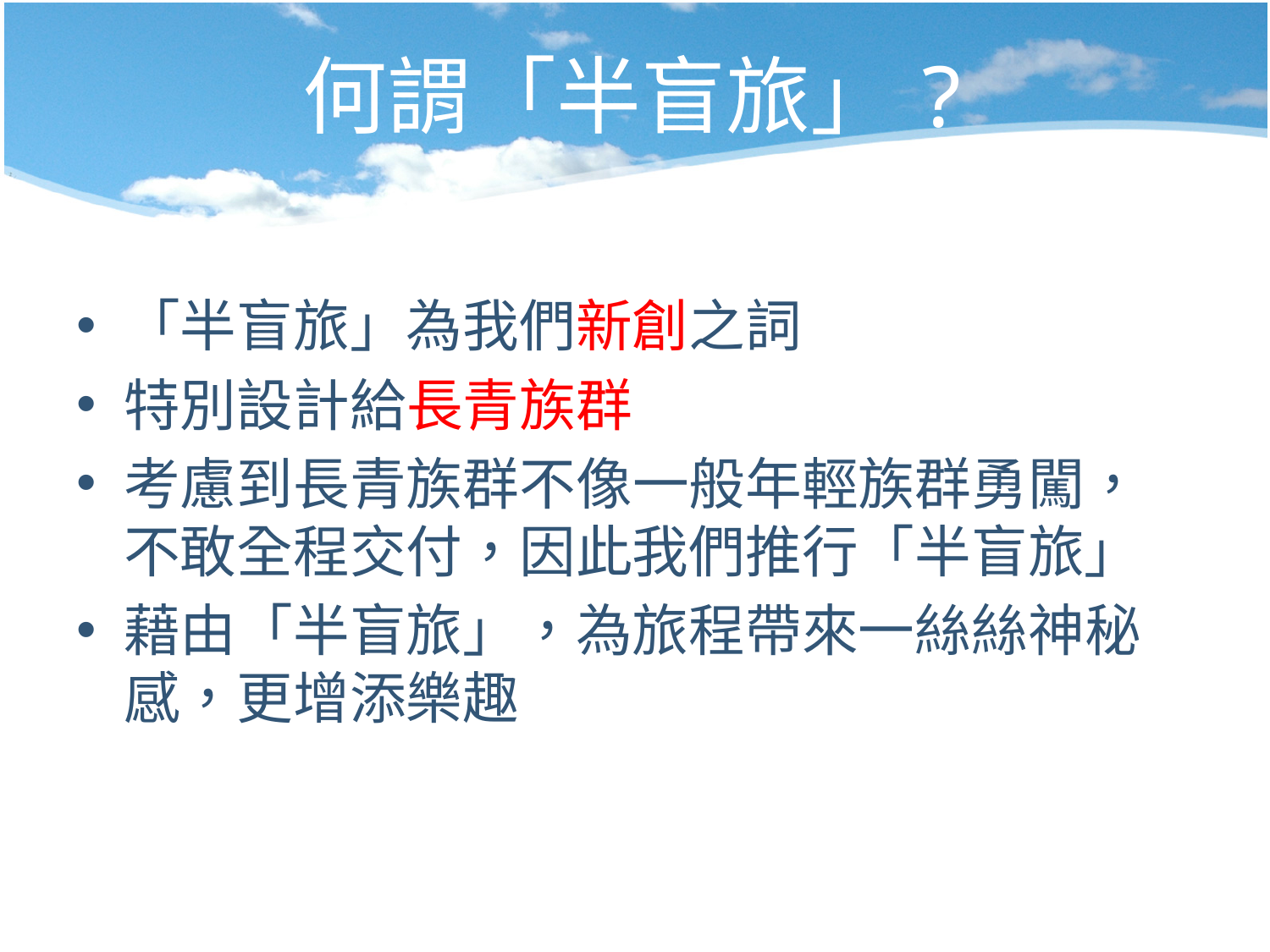

# 何謂「半盲旅」?
「半盲旅」為我們新創之詞
特別設計給長青族群
考慮到長青族群不像一般年輕族群勇闖，不敢全程交付，因此我們推行「半盲旅」
藉由「半盲旅」，為旅程帶來一絲絲神秘感，更增添樂趣